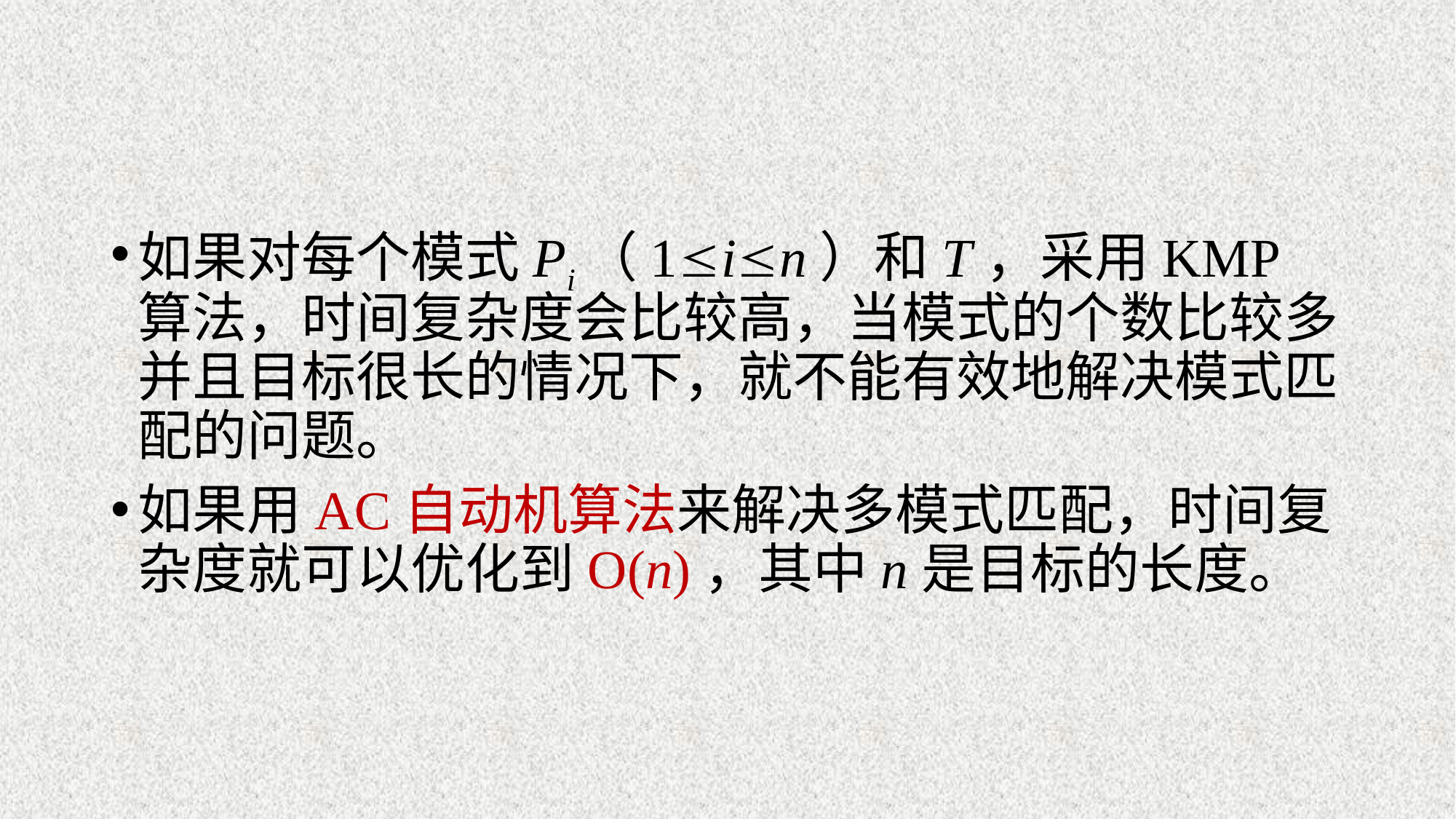

#
如果对每个模式Pi（1≤i≤n）和T，采用KMP算法，时间复杂度会比较高，当模式的个数比较多并且目标很长的情况下，就不能有效地解决模式匹配的问题。
如果用AC自动机算法来解决多模式匹配，时间复杂度就可以优化到O(n)，其中n是目标的长度。